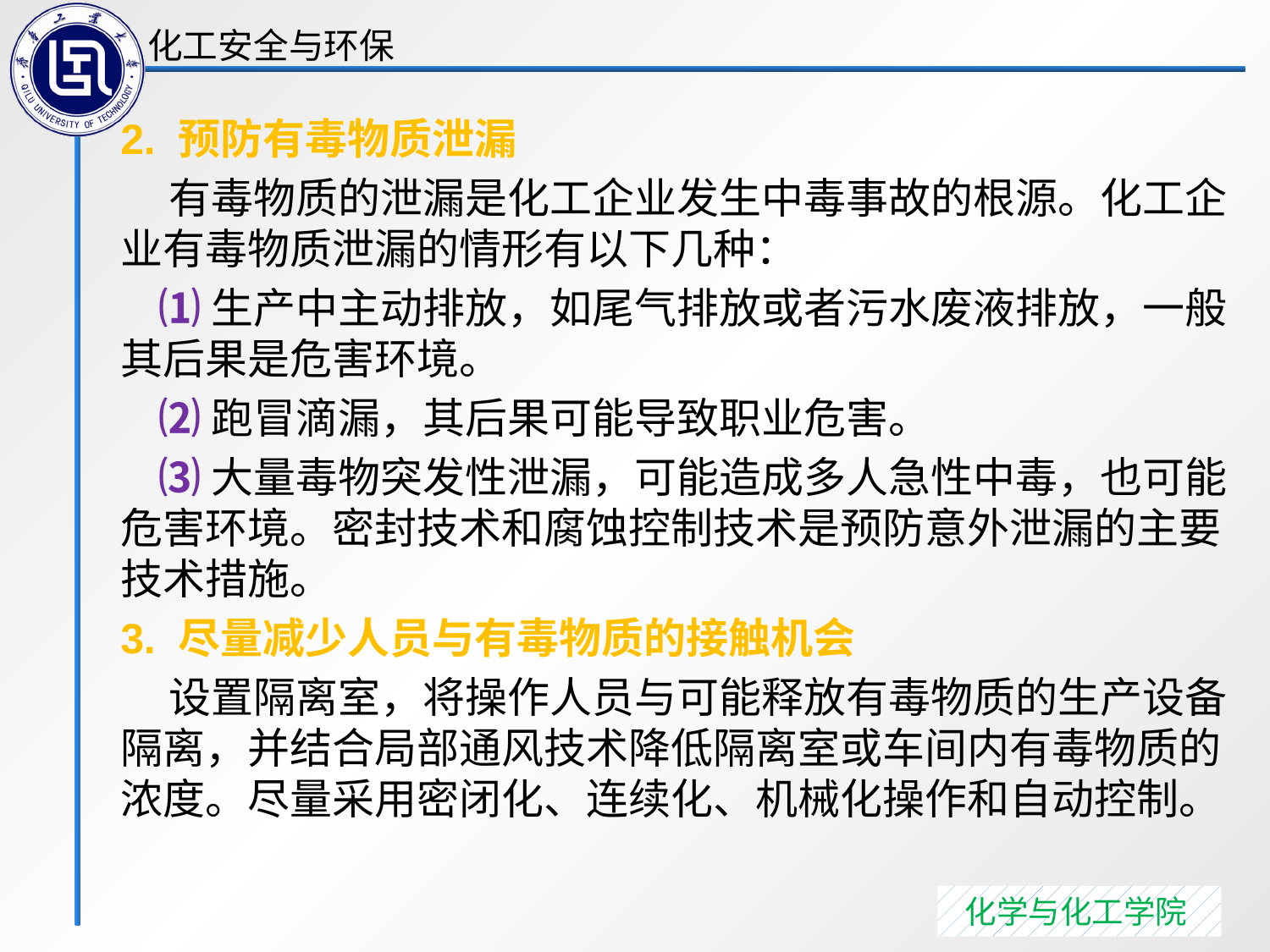

2. 预防有毒物质泄漏
    有毒物质的泄漏是化工企业发生中毒事故的根源。化工企业有毒物质泄漏的情形有以下几种：
    ⑴生产中主动排放，如尾气排放或者污水废液排放，一般其后果是危害环境。
    ⑵跑冒滴漏，其后果可能导致职业危害。
    ⑶大量毒物突发性泄漏，可能造成多人急性中毒，也可能危害环境。密封技术和腐蚀控制技术是预防意外泄漏的主要技术措施。
3. 尽量减少人员与有毒物质的接触机会
    设置隔离室，将操作人员与可能释放有毒物质的生产设备隔离，并结合局部通风技术降低隔离室或车间内有毒物质的浓度。尽量采用密闭化、连续化、机械化操作和自动控制。